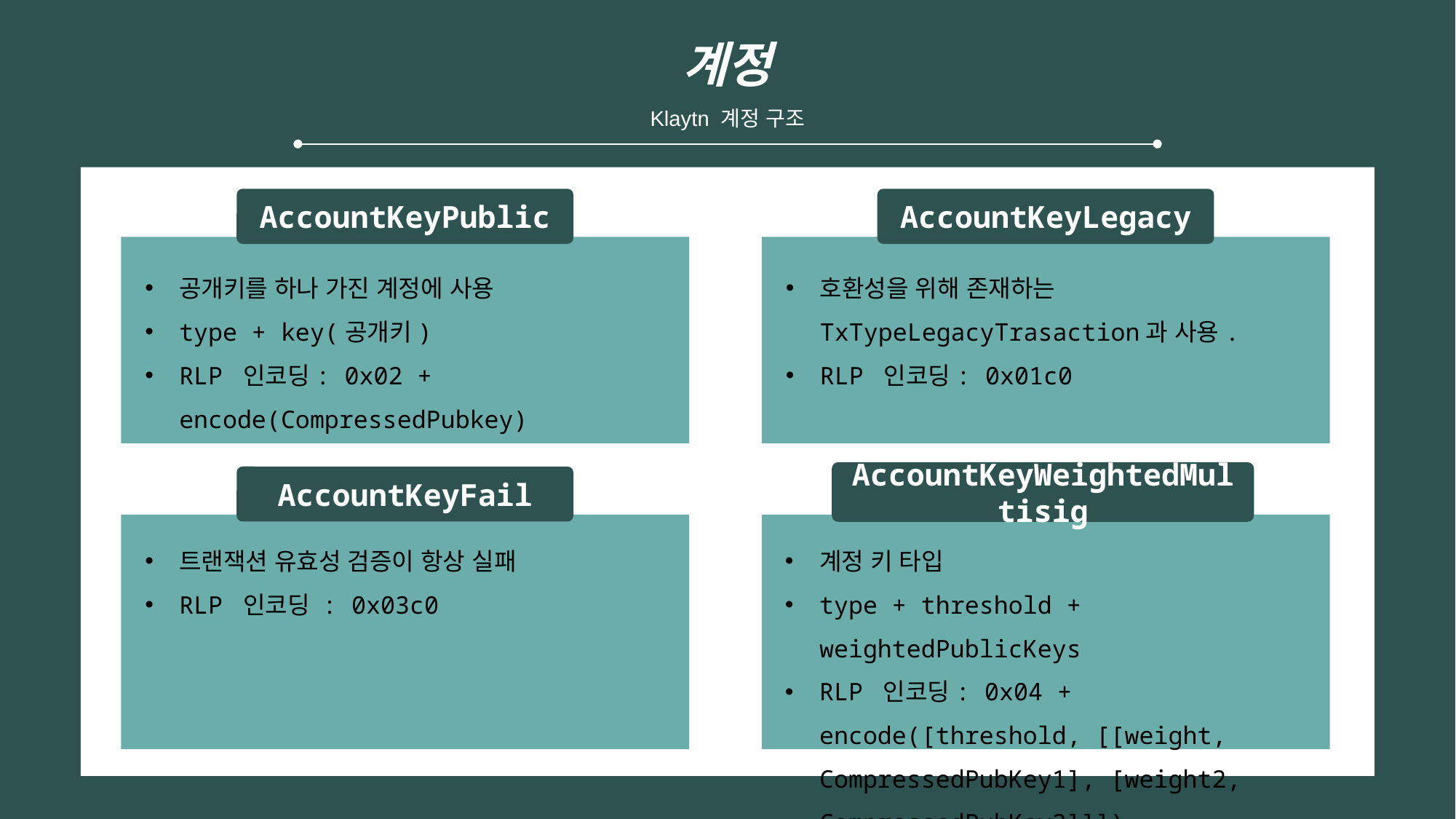

계정
Klaytn 계정 구조

AccountKeyPublic
AccountKeyLegacy

공개키를 하나 가진 계정에 사용
type + key(공개키)
RLP 인코딩: 0x02 + encode(CompressedPubkey)

호환성을 위해 존재하는 TxTypeLegacyTrasaction과 사용.
RLP 인코딩: 0x01c0

AccountKeyWeightedMultisig
AccountKeyFail

트랜잭션 유효성 검증이 항상 실패
RLP 인코딩 : 0x03c0

계정 키 타입
type + threshold + weightedPublicKeys
RLP 인코딩: 0x04 + encode([threshold, [[weight, CompressedPubKey1], [weight2, CompressedPubKey2]]])